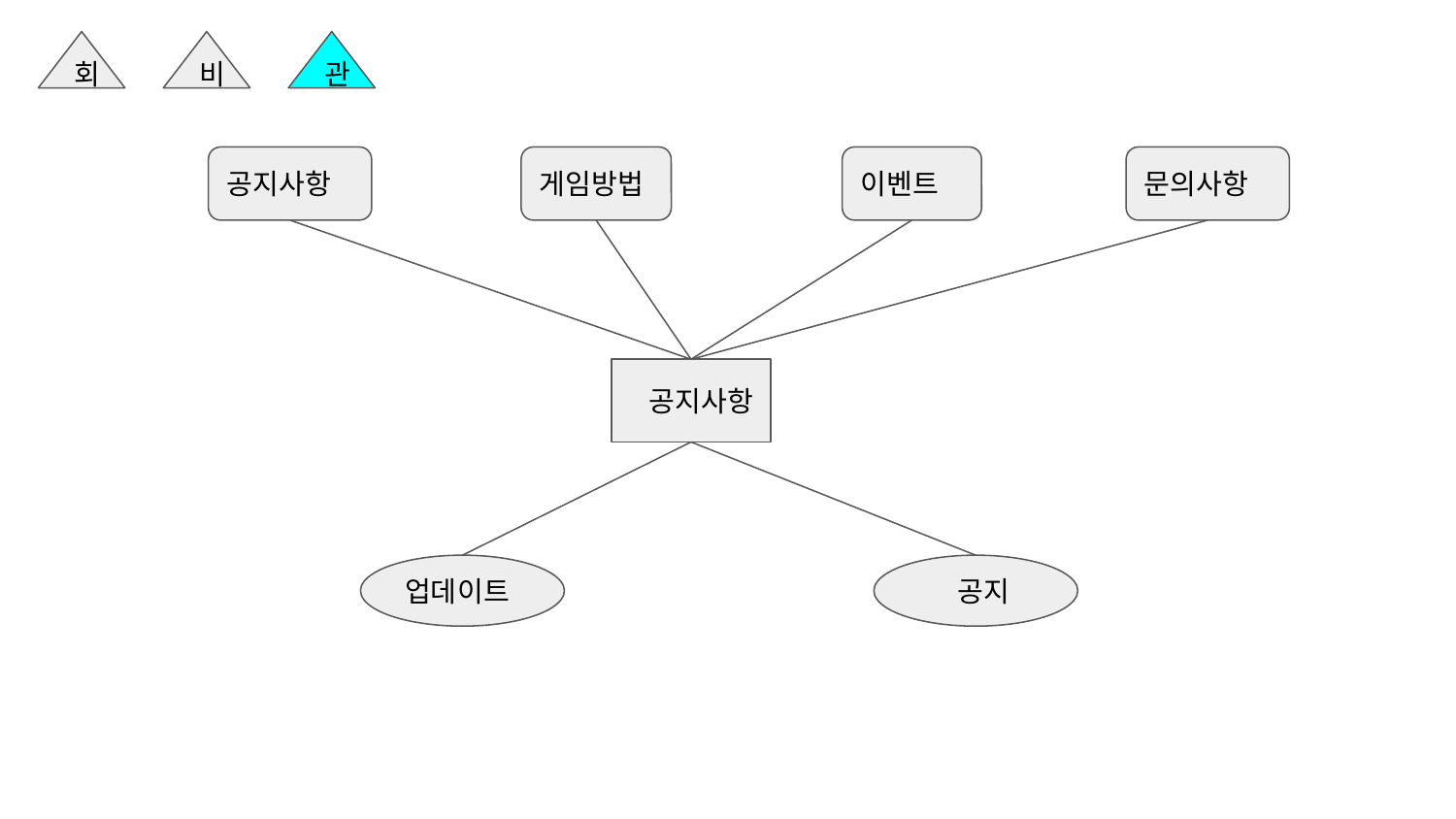

회
비
관
공지사항
게임방법
이벤트
문의사항
  공지사항
업데이트
    공지